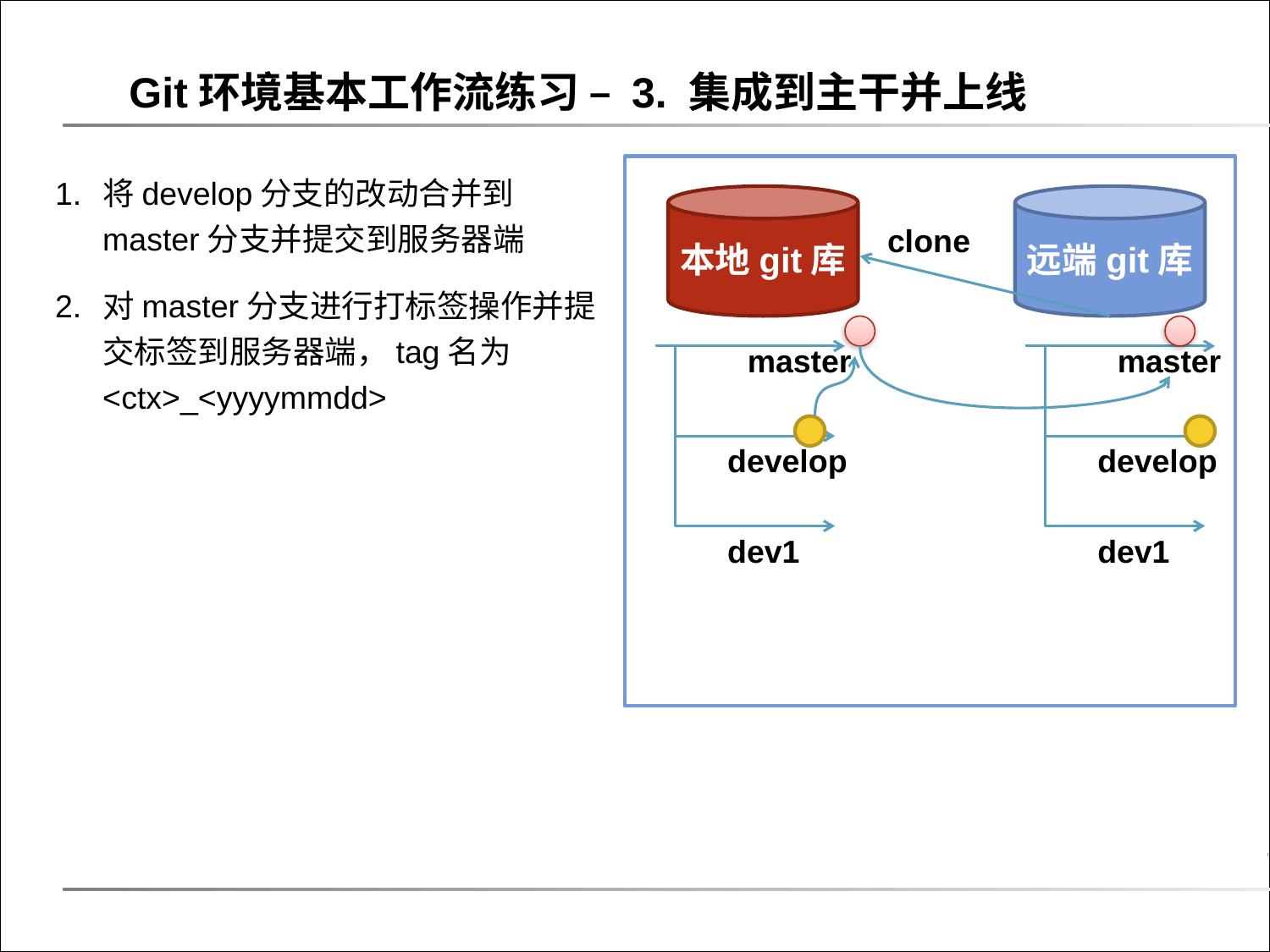

Git环境基本工作流练习 – 3. 集成到主干并上线

将develop分支的改动合并到master分支并提交到服务器端
对master分支进行打标签操作并提交标签到服务器端，tag名为<ctx>_<yyyymmdd>
本地git库
远端git库
clone
master

master

develop

develop

dev1
dev1